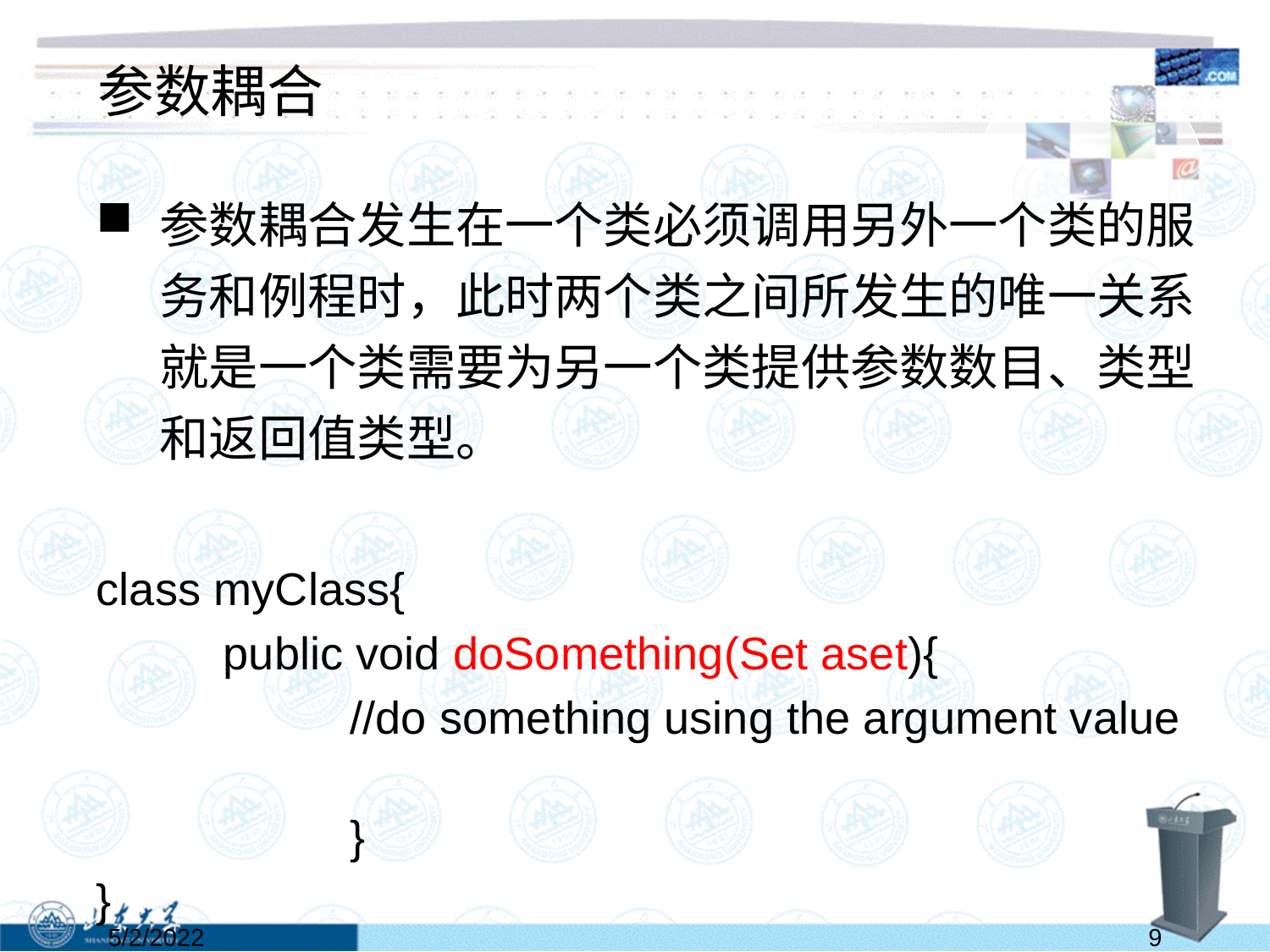

# 参数耦合
参数耦合发生在一个类必须调用另外一个类的服务和例程时，此时两个类之间所发生的唯一关系就是一个类需要为另一个类提供参数数目、类型和返回值类型。

class myClass{
	public void doSomething(Set aset){
		//do something using the argument value
		}
}
5/2/2022
9